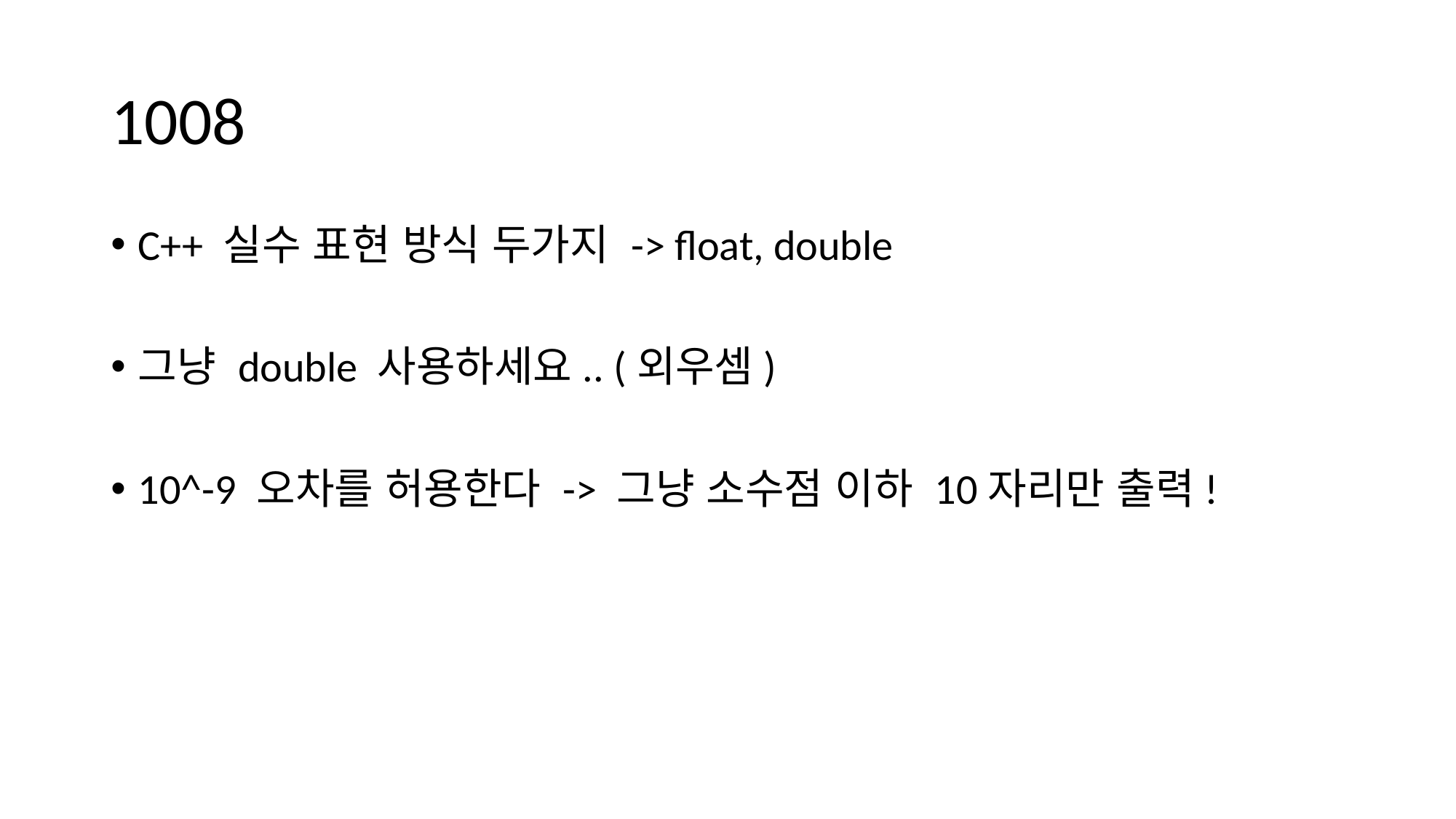

# 1008
C++ 실수 표현 방식 두가지 -> float, double

그냥 double 사용하세요.. (외우셈)

10^-9 오차를 허용한다 -> 그냥 소수점 이하 10자리만 출력!